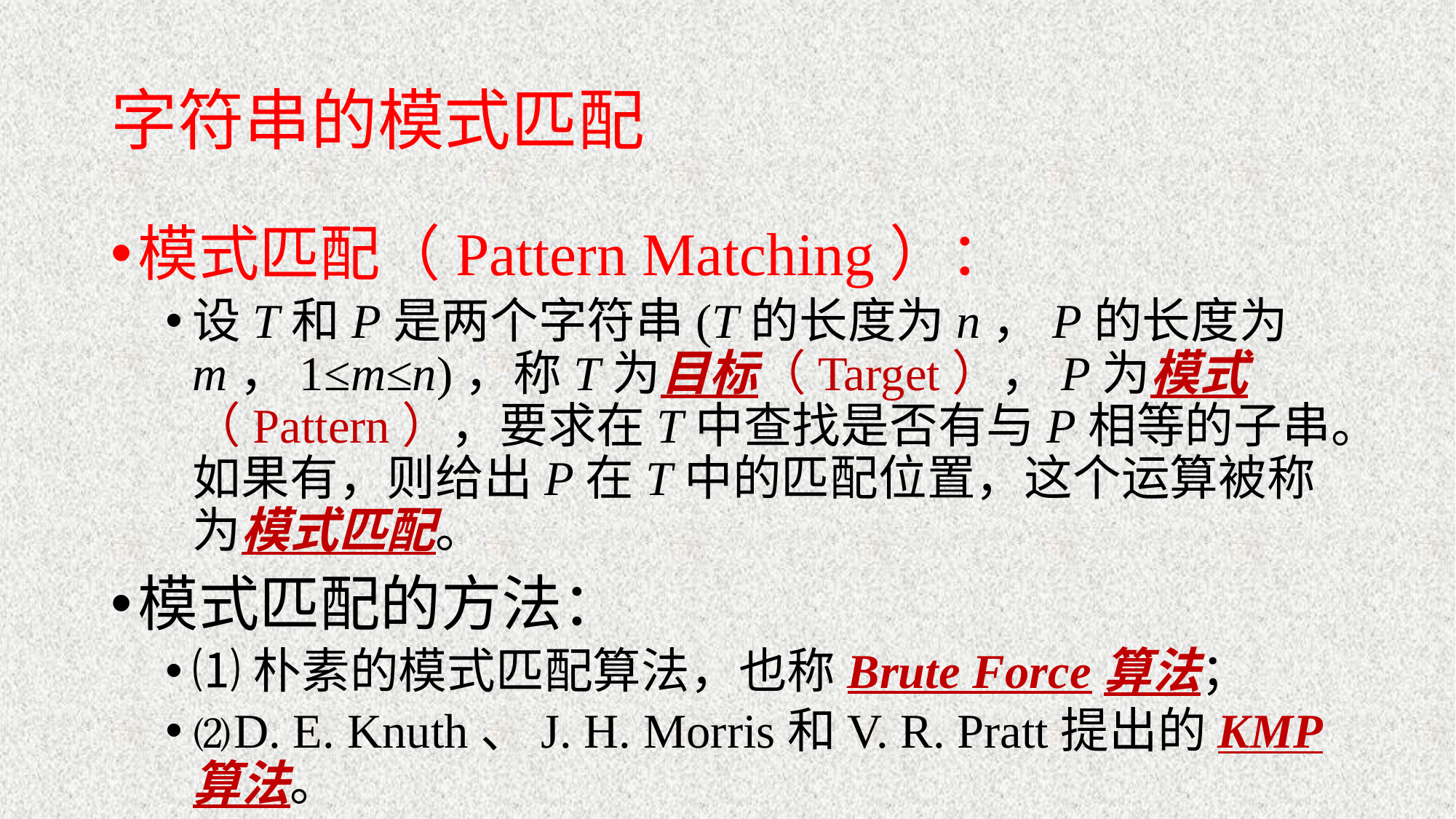

# 字符串的模式匹配
模式匹配（Pattern Matching）：
设T和P是两个字符串(T的长度为n，P的长度为m，1≤m≤n)，称T为目标（Target），P为模式（Pattern），要求在T中查找是否有与P相等的子串。如果有，则给出P在T中的匹配位置，这个运算被称为模式匹配。
模式匹配的方法：
⑴朴素的模式匹配算法，也称Brute Force算法；
⑵D. E. Knuth、J. H. Morris和V. R. Pratt提出的KMP算法。